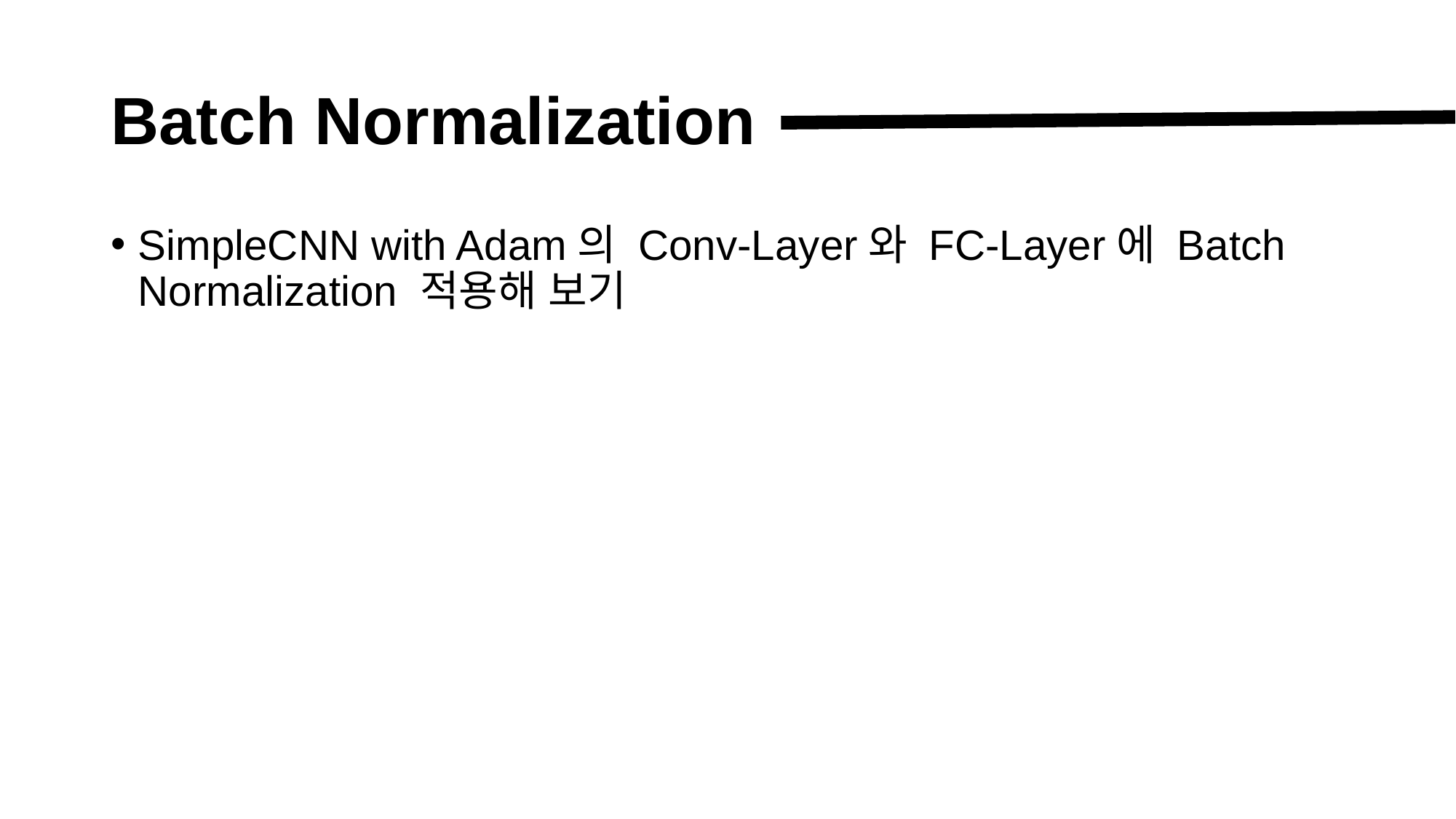

# Batch Normalization
SimpleCNN with Adam의 Conv-Layer와 FC-Layer에 Batch Normalization 적용해 보기